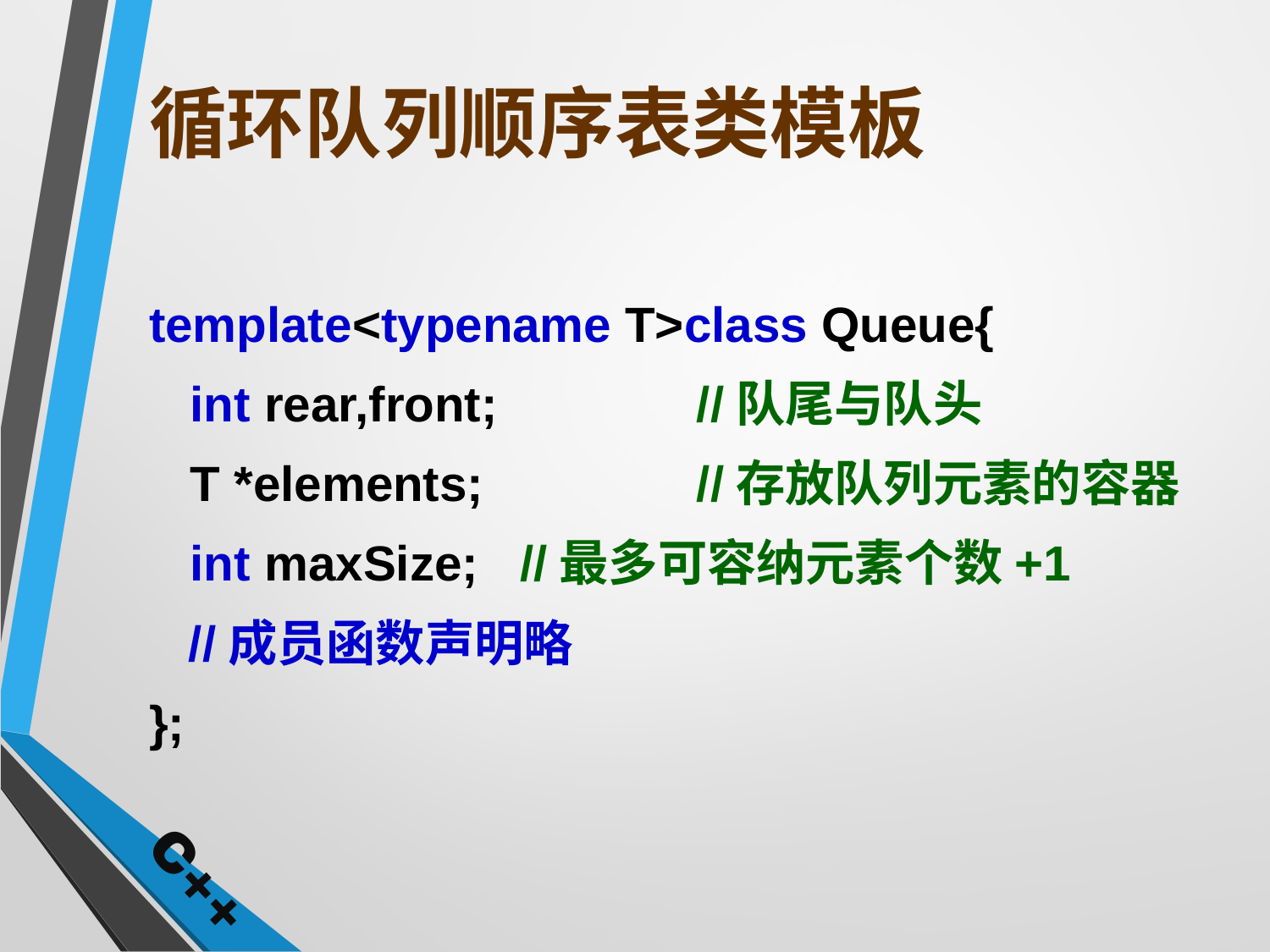

# 循环队列顺序表类模板
template<typename T>class Queue{
   int rear,front;		//队尾与队头
   T *elements;		//存放队列元素的容器
   int maxSize;   //最多可容纳元素个数+1
	//成员函数声明略
};